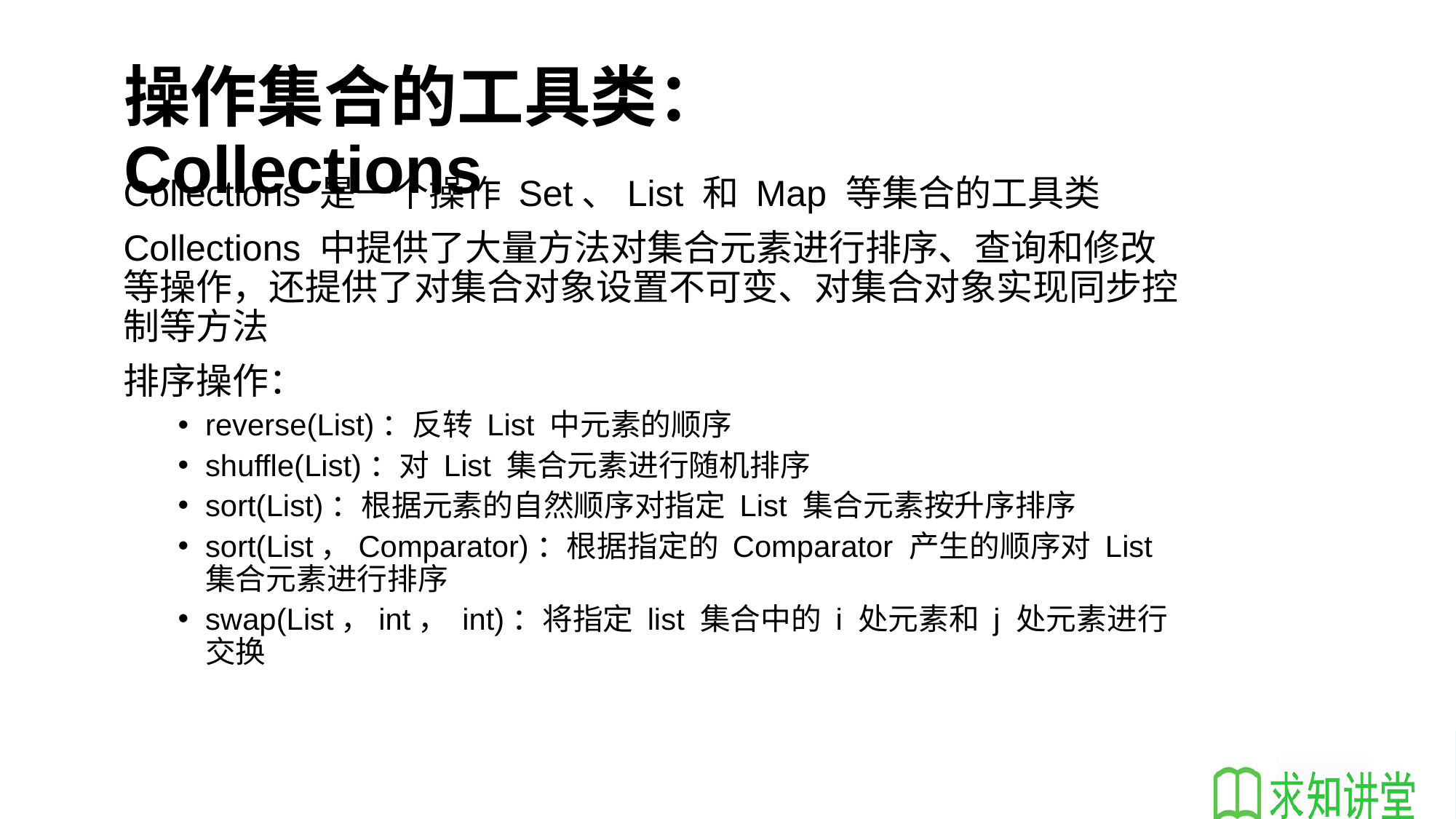

# 操作集合的工具类：Collections
Collections 是一个操作 Set、List 和 Map 等集合的工具类
Collections 中提供了大量方法对集合元素进行排序、查询和修改等操作，还提供了对集合对象设置不可变、对集合对象实现同步控制等方法
排序操作：
reverse(List)：反转 List 中元素的顺序
shuffle(List)：对 List 集合元素进行随机排序
sort(List)：根据元素的自然顺序对指定 List 集合元素按升序排序
sort(List，Comparator)：根据指定的 Comparator 产生的顺序对 List 集合元素进行排序
swap(List，int， int)：将指定 list 集合中的 i 处元素和 j 处元素进行交换